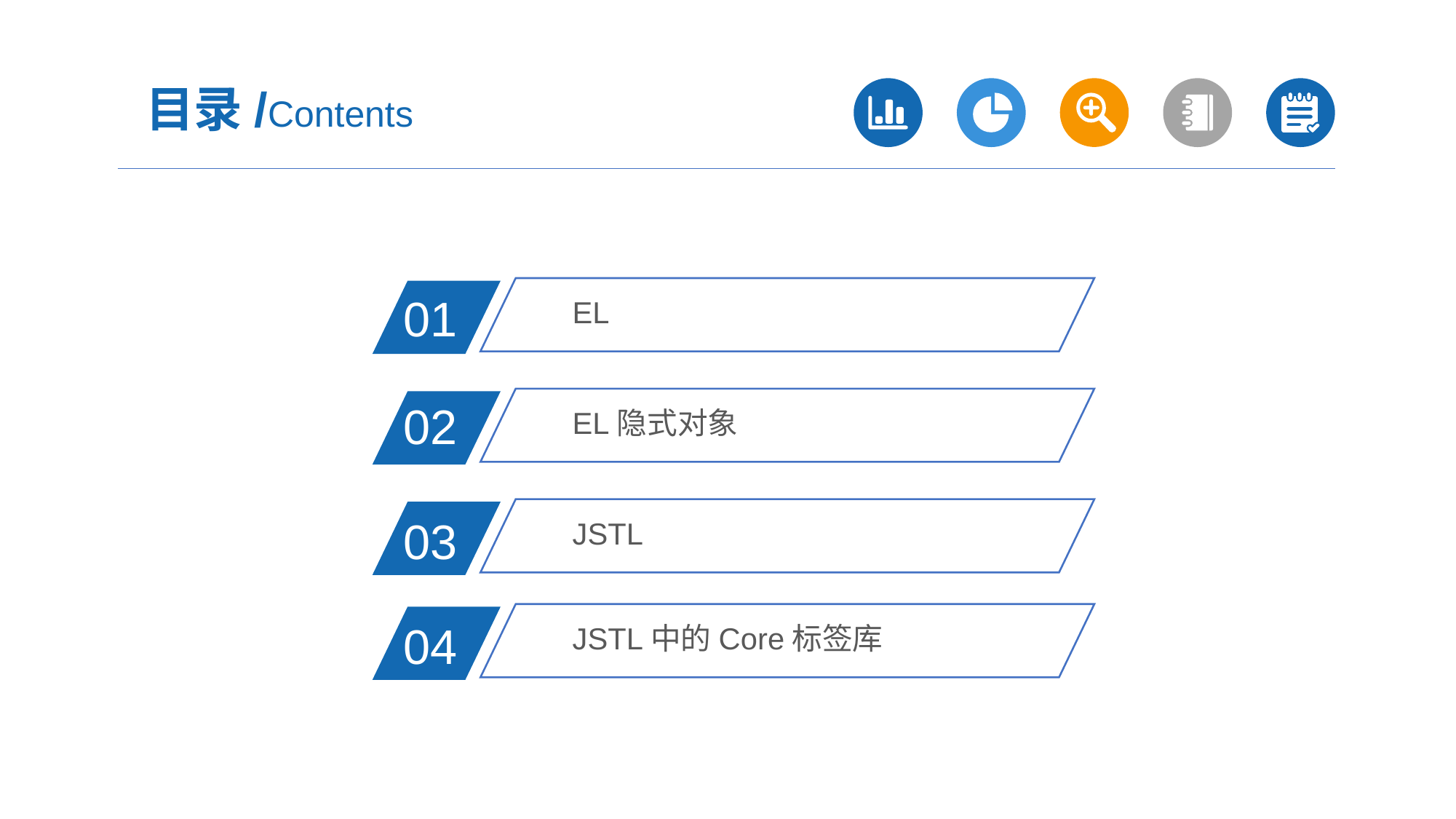

目录/Contents

EL

01

EL隐式对象
02

JSTL

03

JSTL中的Core标签库

04